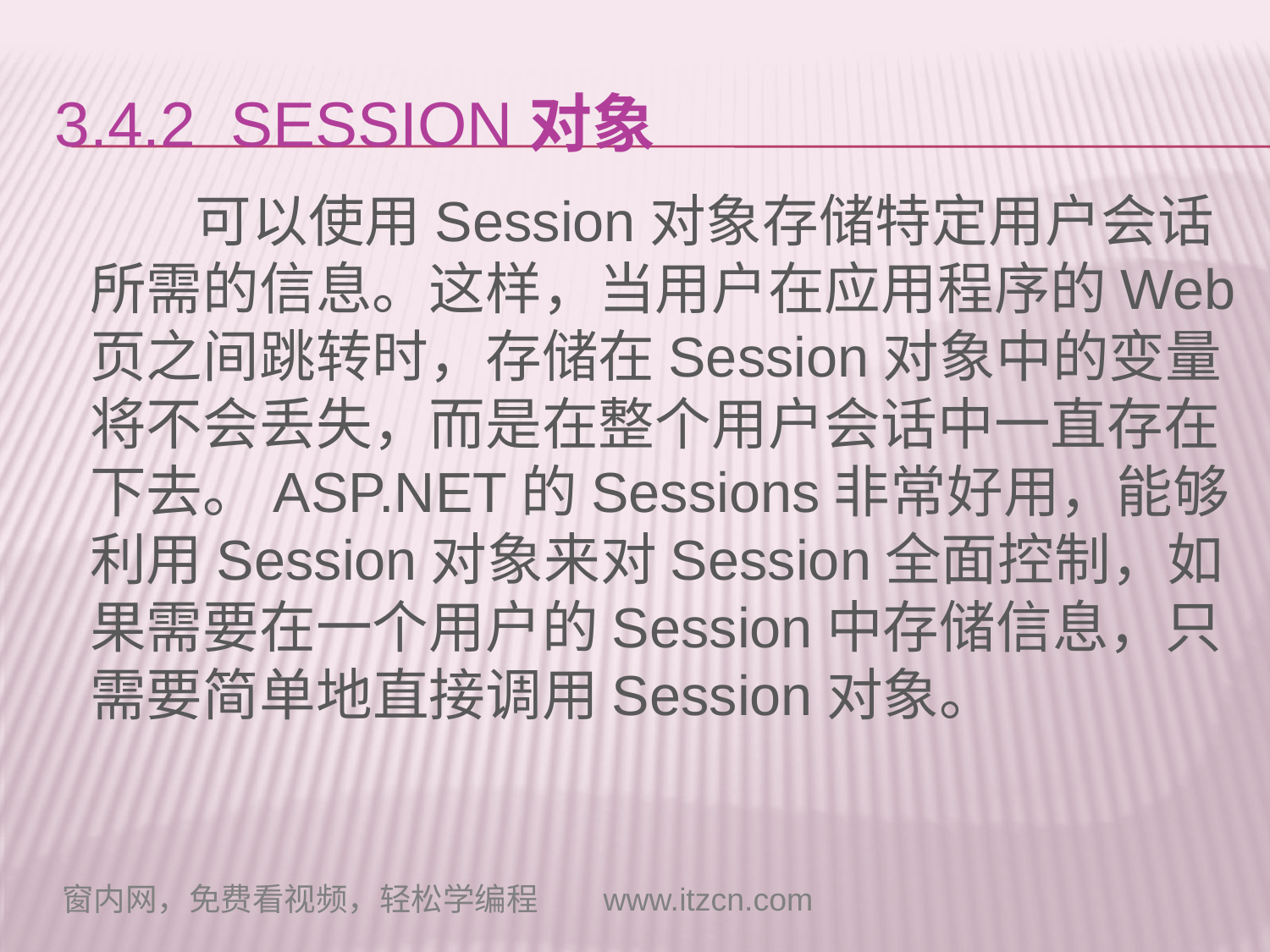

# 3.4.2  Session对象
           可以使用Session对象存储特定用户会话所需的信息。这样，当用户在应用程序的Web页之间跳转时，存储在Session对象中的变量将不会丢失，而是在整个用户会话中一直存在下去。ASP.NET的Sessions非常好用，能够利用Session对象来对Session全面控制，如果需要在一个用户的Session中存储信息，只需要简单地直接调用Session对象。